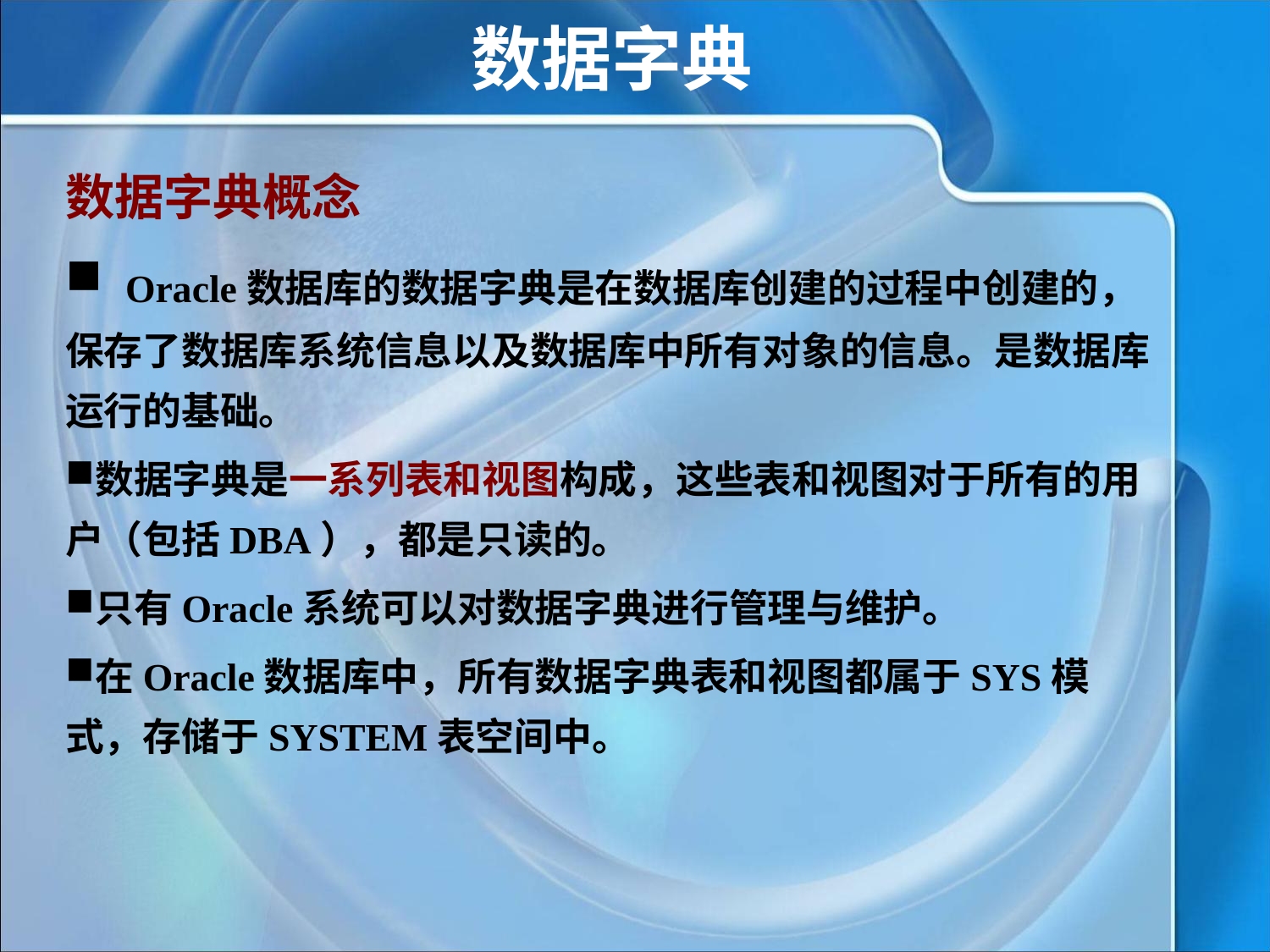

数据字典
数据字典概念
  Oracle数据库的数据字典是在数据库创建的过程中创建的，保存了数据库系统信息以及数据库中所有对象的信息。是数据库运行的基础。
数据字典是一系列表和视图构成，这些表和视图对于所有的用户（包括DBA），都是只读的。
只有Oracle系统可以对数据字典进行管理与维护。
在Oracle数据库中，所有数据字典表和视图都属于SYS模式，存储于SYSTEM表空间中。